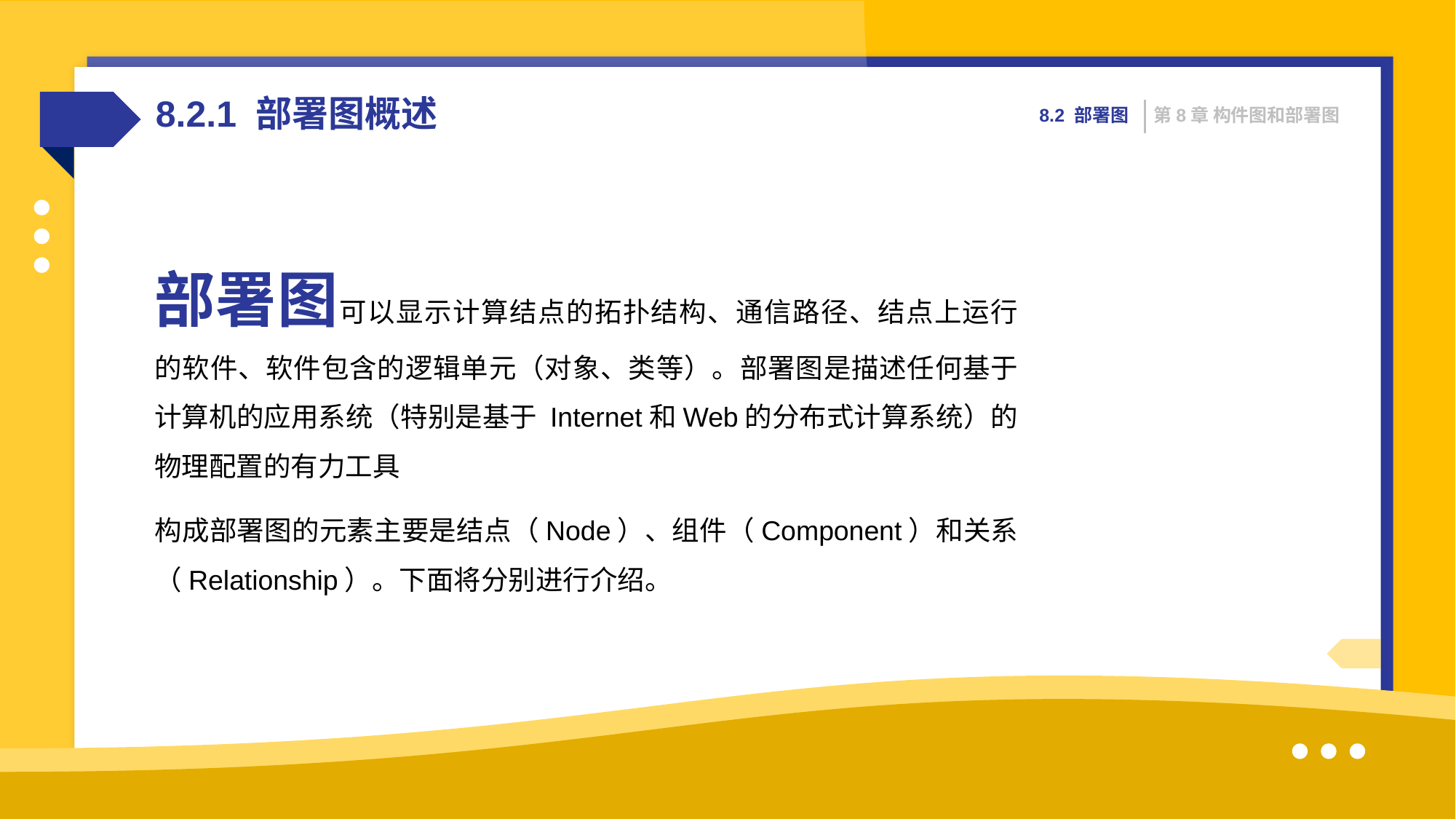

8.2.1 部署图概述
8.2 部署图
第8章 构件图和部署图
部署图可以显示计算结点的拓扑结构、通信路径、结点上运行的软件、软件包含的逻辑单元（对象、类等）。部署图是描述任何基于计算机的应用系统（特别是基于 Internet和Web的分布式计算系统）的物理配置的有力工具
构成部署图的元素主要是结点（Node）、组件（Component）和关系（Relationship）。下面将分别进行介绍。